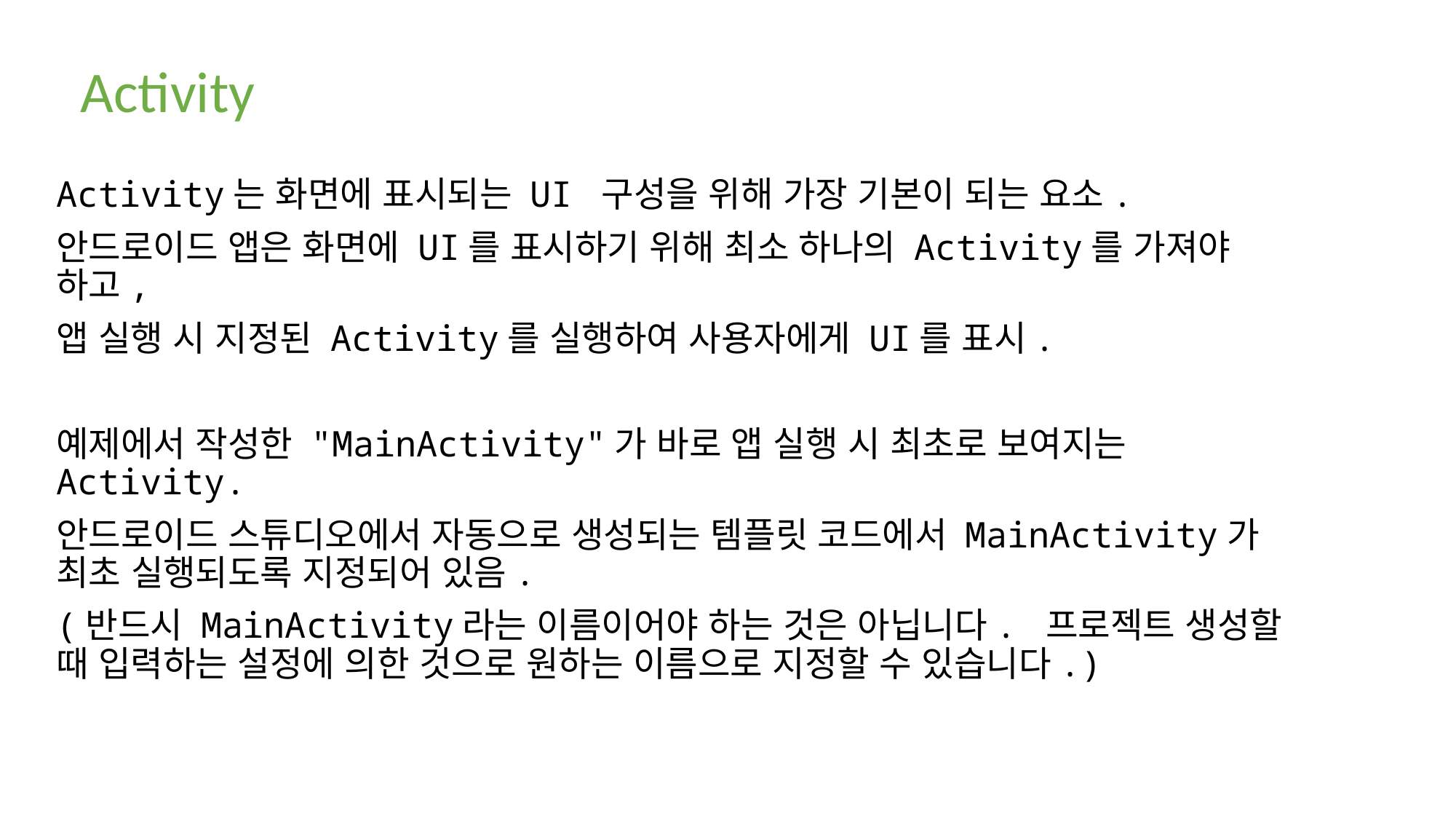

Activity
Activity는 화면에 표시되는 UI 구성을 위해 가장 기본이 되는 요소.
안드로이드 앱은 화면에 UI를 표시하기 위해 최소 하나의 Activity를 가져야 하고,
앱 실행 시 지정된 Activity를 실행하여 사용자에게 UI를 표시.

예제에서 작성한 "MainActivity"가 바로 앱 실행 시 최초로 보여지는 Activity.
안드로이드 스튜디오에서 자동으로 생성되는 템플릿 코드에서 MainActivity가 최초 실행되도록 지정되어 있음.
(반드시 MainActivity라는 이름이어야 하는 것은 아닙니다. 프로젝트 생성할 때 입력하는 설정에 의한 것으로 원하는 이름으로 지정할 수 있습니다.)